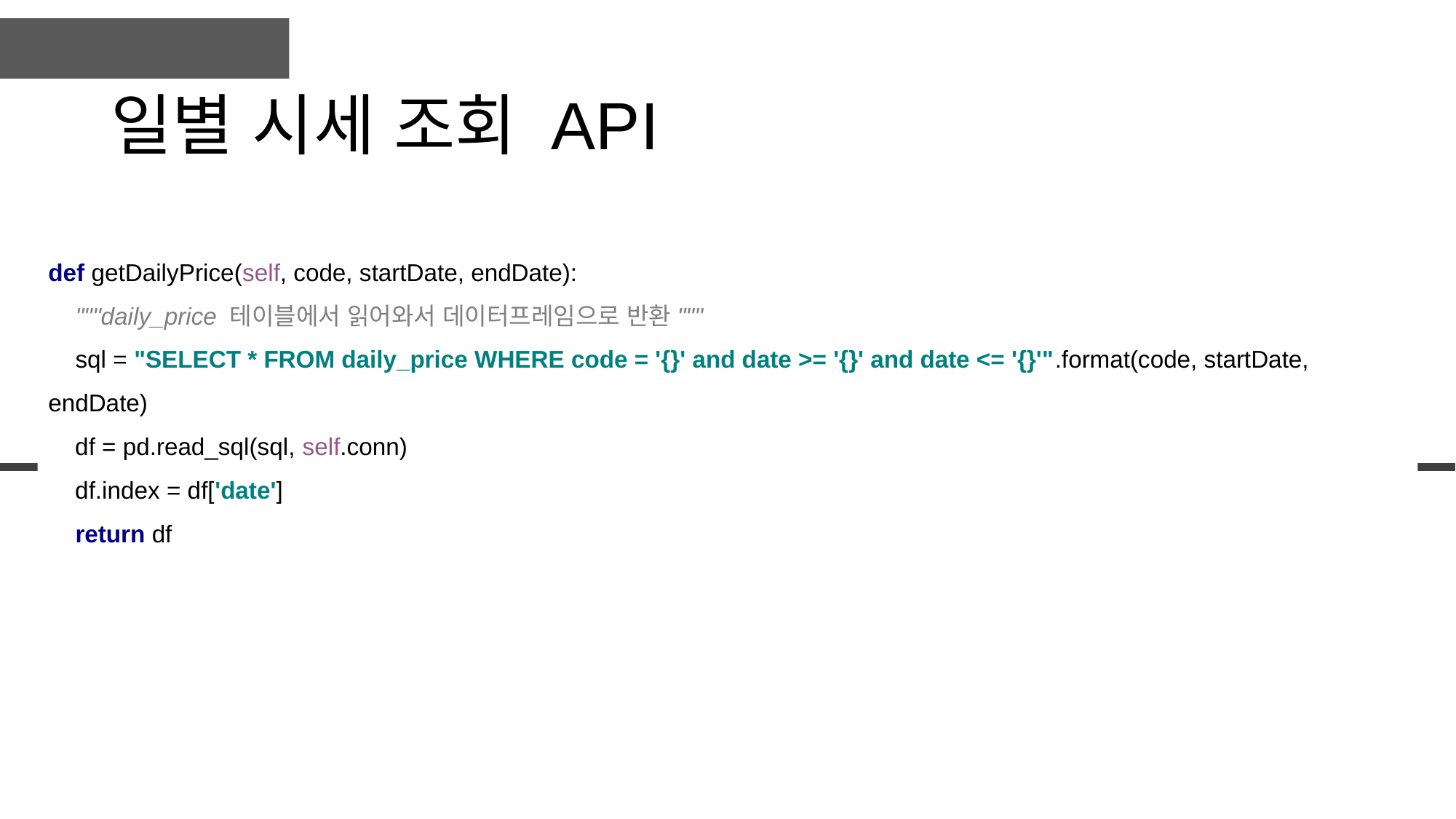

# 일별 시세 조회 API
def getDailyPrice(self, code, startDate, endDate):
    """daily_price 테이블에서 읽어와서 데이터프레임으로 반환"""
    sql = "SELECT * FROM daily_price WHERE code = '{}' and date >= '{}' and date <= '{}'".format(code, startDate, endDate)
    df = pd.read_sql(sql, self.conn)
    df.index = df['date']
    return df